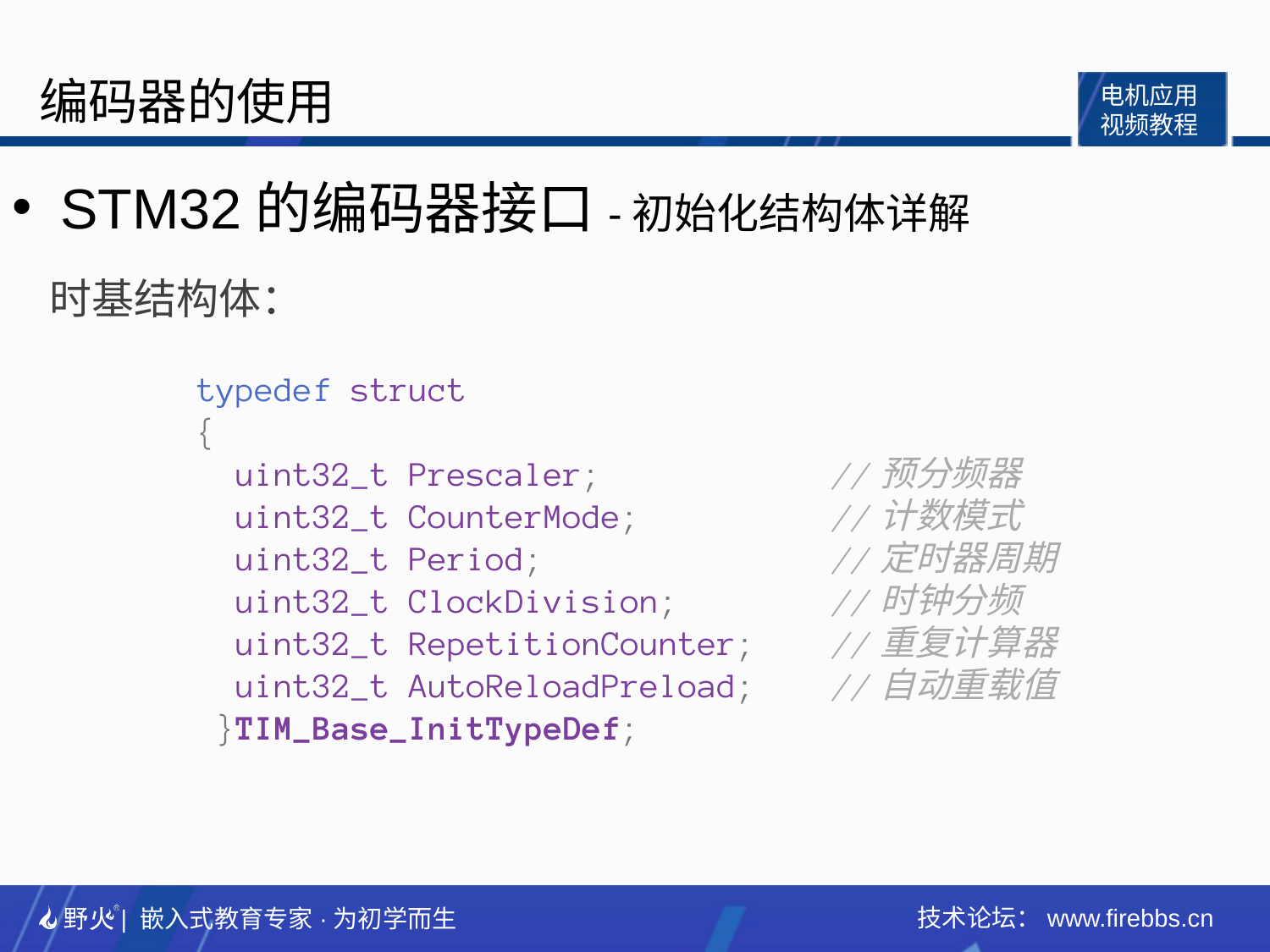

STM32的编码器接口-初始化结构体详解
时基结构体：
typedef struct
{
  uint32_t Prescaler;            //预分频器
  uint32_t CounterMode;          //计数模式
  uint32_t Period;               //定时器周期
  uint32_t ClockDivision;        //时钟分频
  uint32_t RepetitionCounter;    //重复计算器
  uint32_t AutoReloadPreload;    //自动重载值
 }TIM_Base_InitTypeDef;